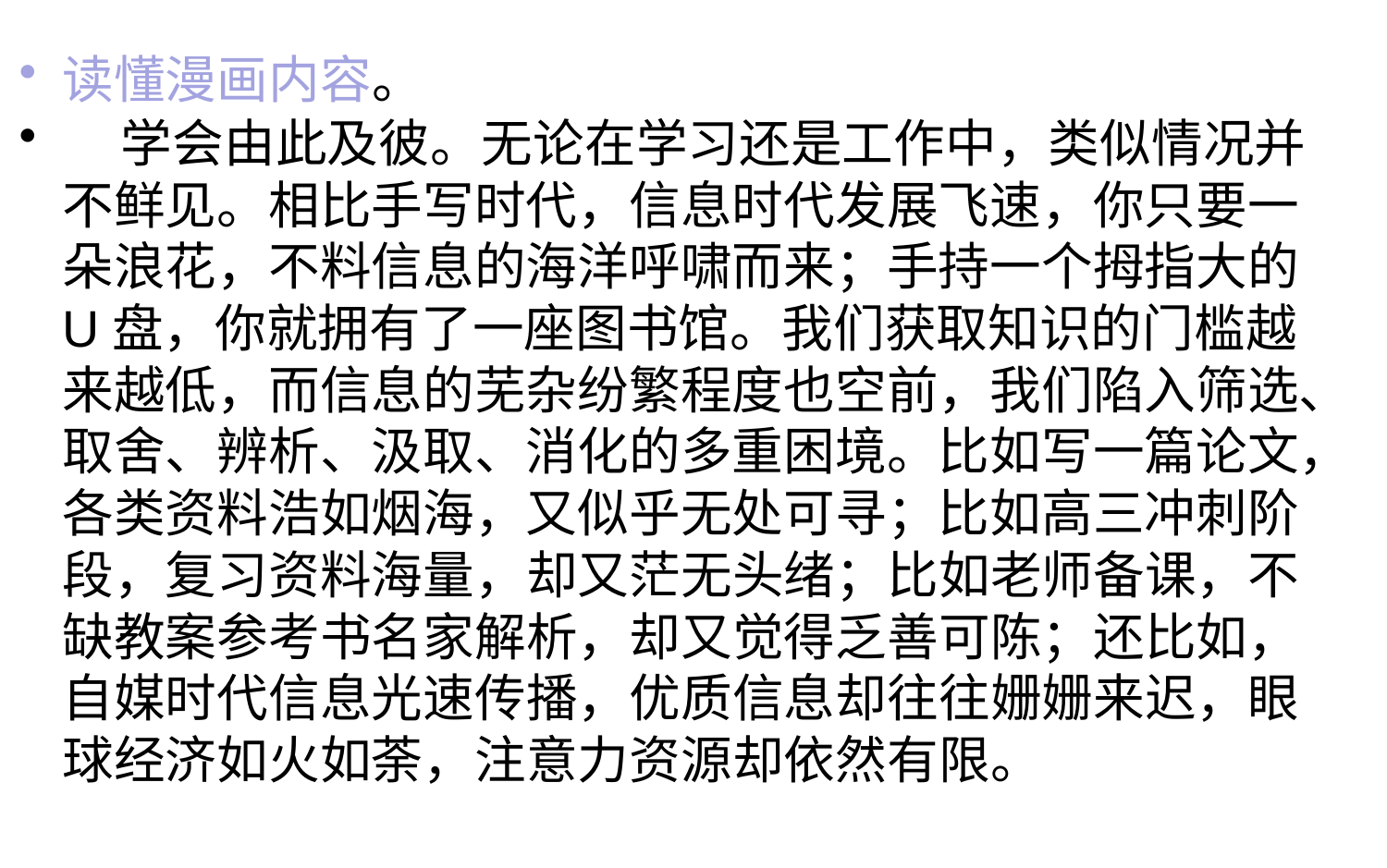

读懂漫画内容。
    学会由此及彼。无论在学习还是工作中，类似情况并不鲜见。相比手写时代，信息时代发展飞速，你只要一朵浪花，不料信息的海洋呼啸而来；手持一个拇指大的U盘，你就拥有了一座图书馆。我们获取知识的门槛越来越低，而信息的芜杂纷繁程度也空前，我们陷入筛选、取舍、辨析、汲取、消化的多重困境。比如写一篇论文，各类资料浩如烟海，又似乎无处可寻；比如高三冲刺阶段，复习资料海量，却又茫无头绪；比如老师备课，不缺教案参考书名家解析，却又觉得乏善可陈；还比如，自媒时代信息光速传播，优质信息却往往姗姗来迟，眼球经济如火如荼，注意力资源却依然有限。